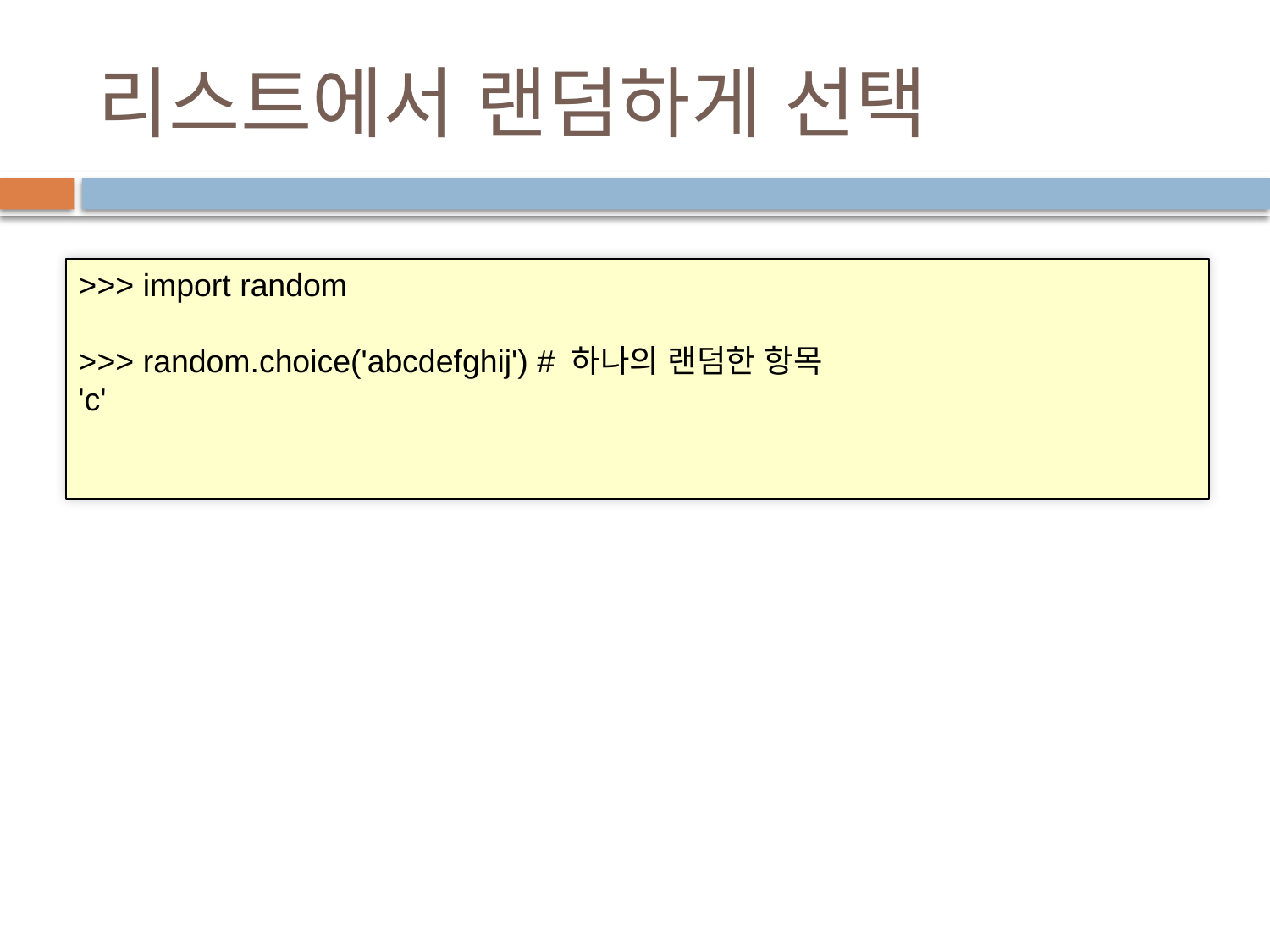

# 리스트에서 랜덤하게 선택
>>> import random

>>> random.choice('abcdefghij') # 하나의 랜덤한 항목
'c'